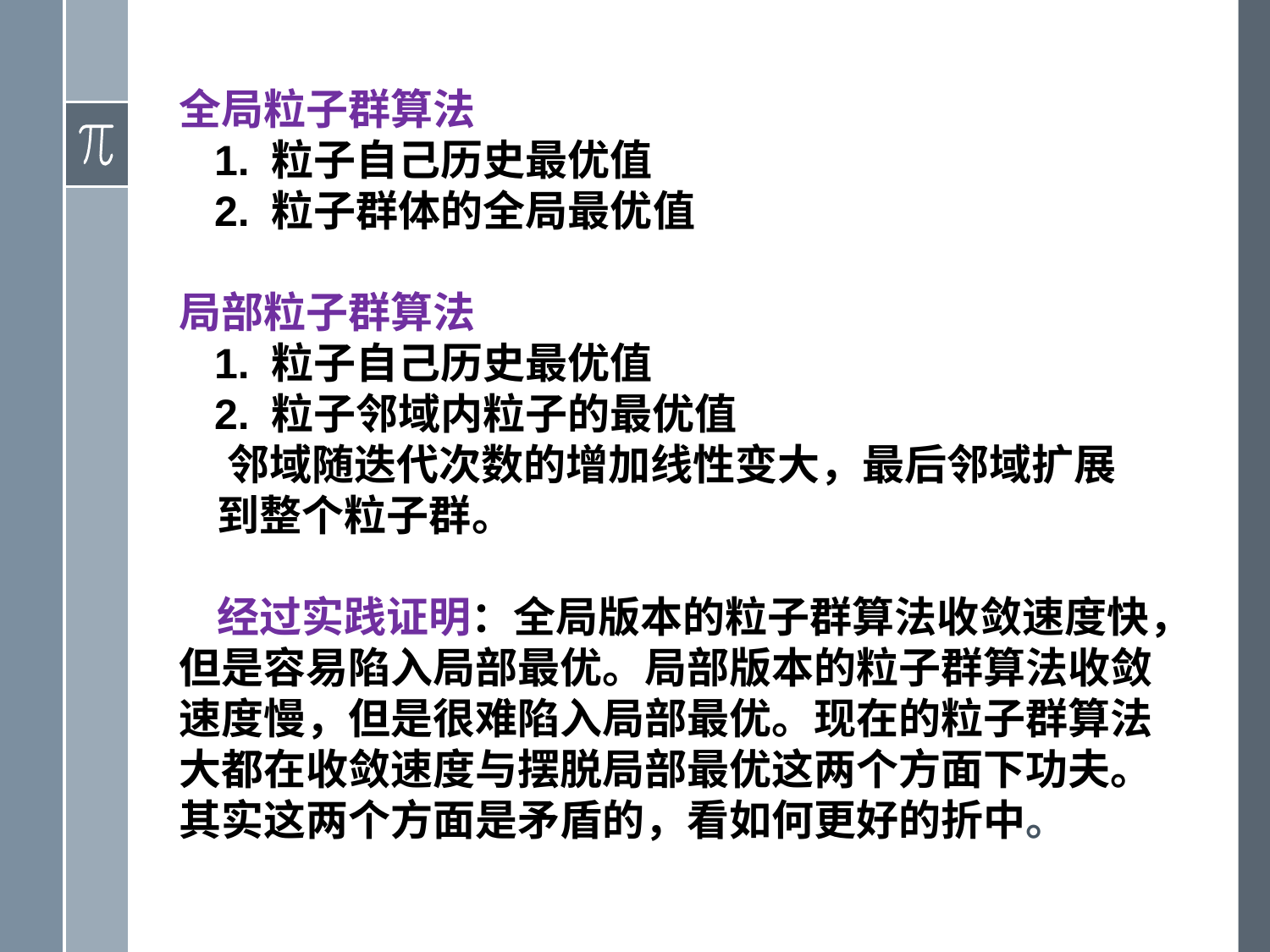

全局粒子群算法
   1. 粒子自己历史最优值
   2. 粒子群体的全局最优值

局部粒子群算法
   1. 粒子自己历史最优值
   2. 粒子邻域内粒子的最优值
    邻域随迭代次数的增加线性变大，最后邻域扩展
   到整个粒子群。

   经过实践证明：全局版本的粒子群算法收敛速度快，但是容易陷入局部最优。局部版本的粒子群算法收敛速度慢，但是很难陷入局部最优。现在的粒子群算法大都在收敛速度与摆脱局部最优这两个方面下功夫。其实这两个方面是矛盾的，看如何更好的折中。